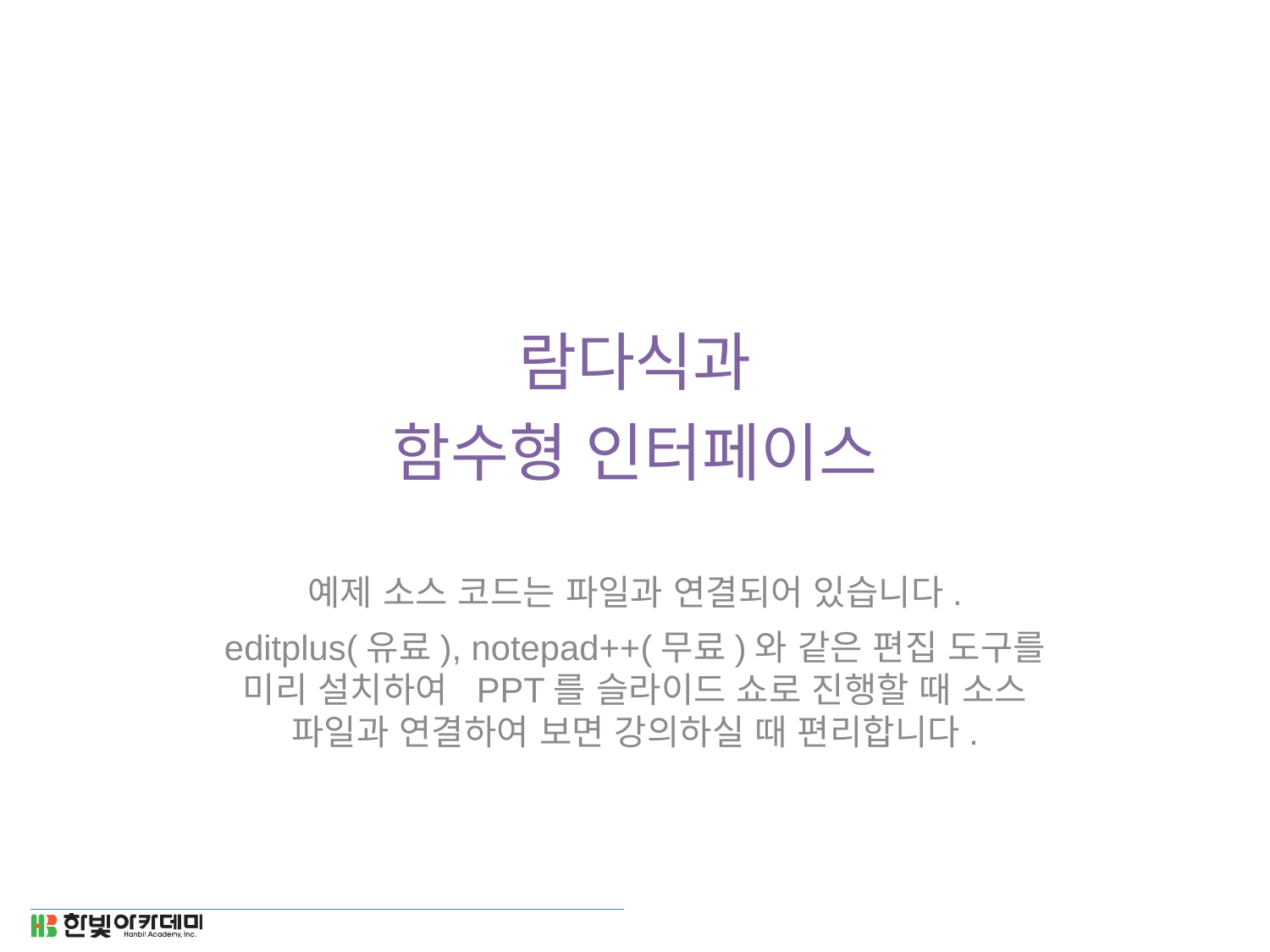

# 람다식과 함수형 인터페이스
예제 소스 코드는 파일과 연결되어 있습니다.
editplus(유료), notepad++(무료)와 같은 편집 도구를 미리 설치하여  PPT를 슬라이드 쇼로 진행할 때 소스 파일과 연결하여 보면 강의하실 때 편리합니다.